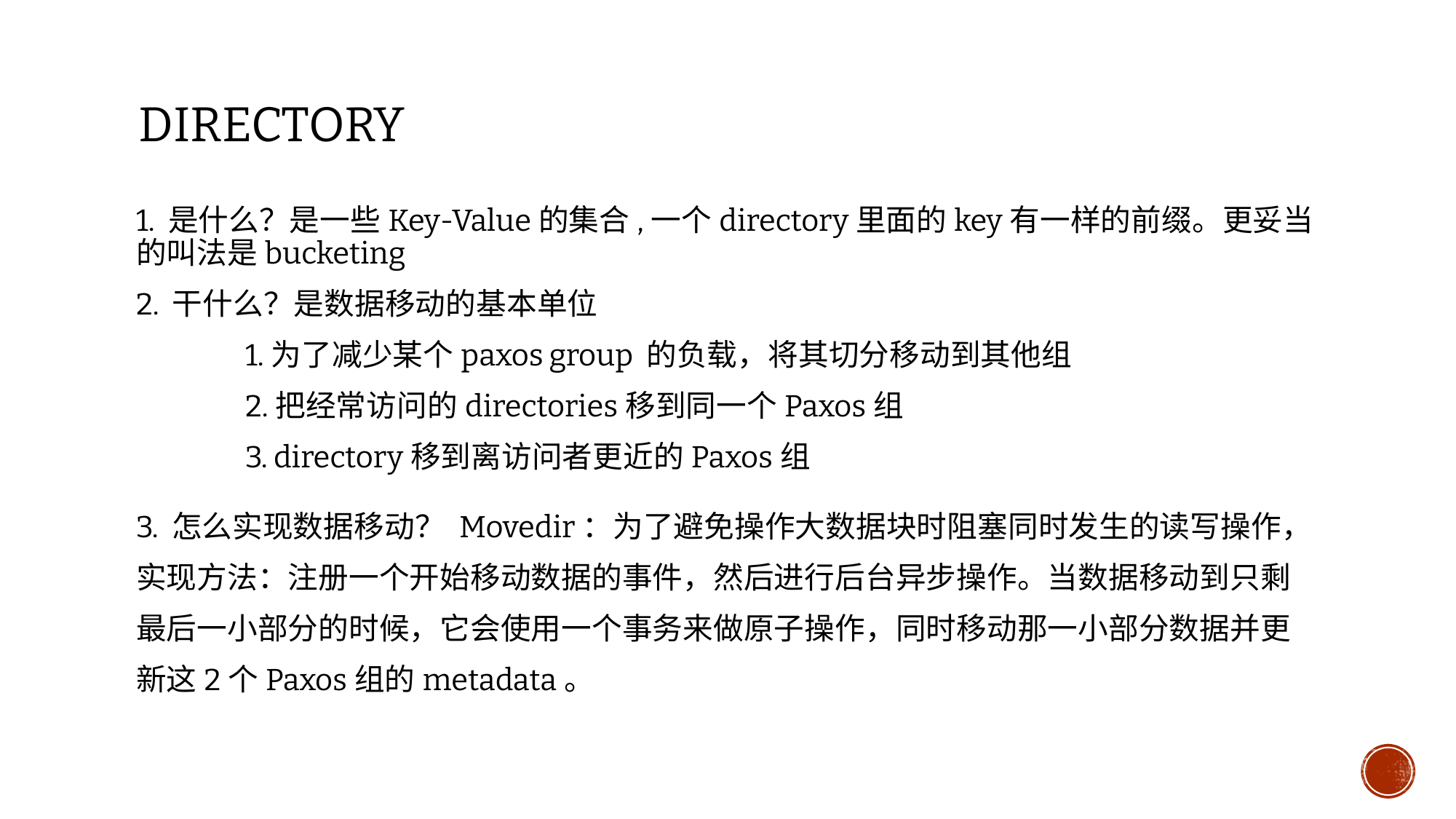

# Directory
1. 是什么？是一些Key-Value的集合,一个directory里面的key有一样的前缀。更妥当的叫法是bucketing
2. 干什么？是数据移动的基本单位
	1.为了减少某个paxos group 的负载，将其切分移动到其他组
	2.把经常访问的directories移到同一个Paxos组
	3. directory移到离访问者更近的Paxos组
3. 怎么实现数据移动？ Movedir：为了避免操作大数据块时阻塞同时发生的读写操作，实现方法：注册一个开始移动数据的事件，然后进行后台异步操作。当数据移动到只剩最后一小部分的时候，它会使用一个事务来做原子操作，同时移动那一小部分数据并更新这2个Paxos组的metadata。